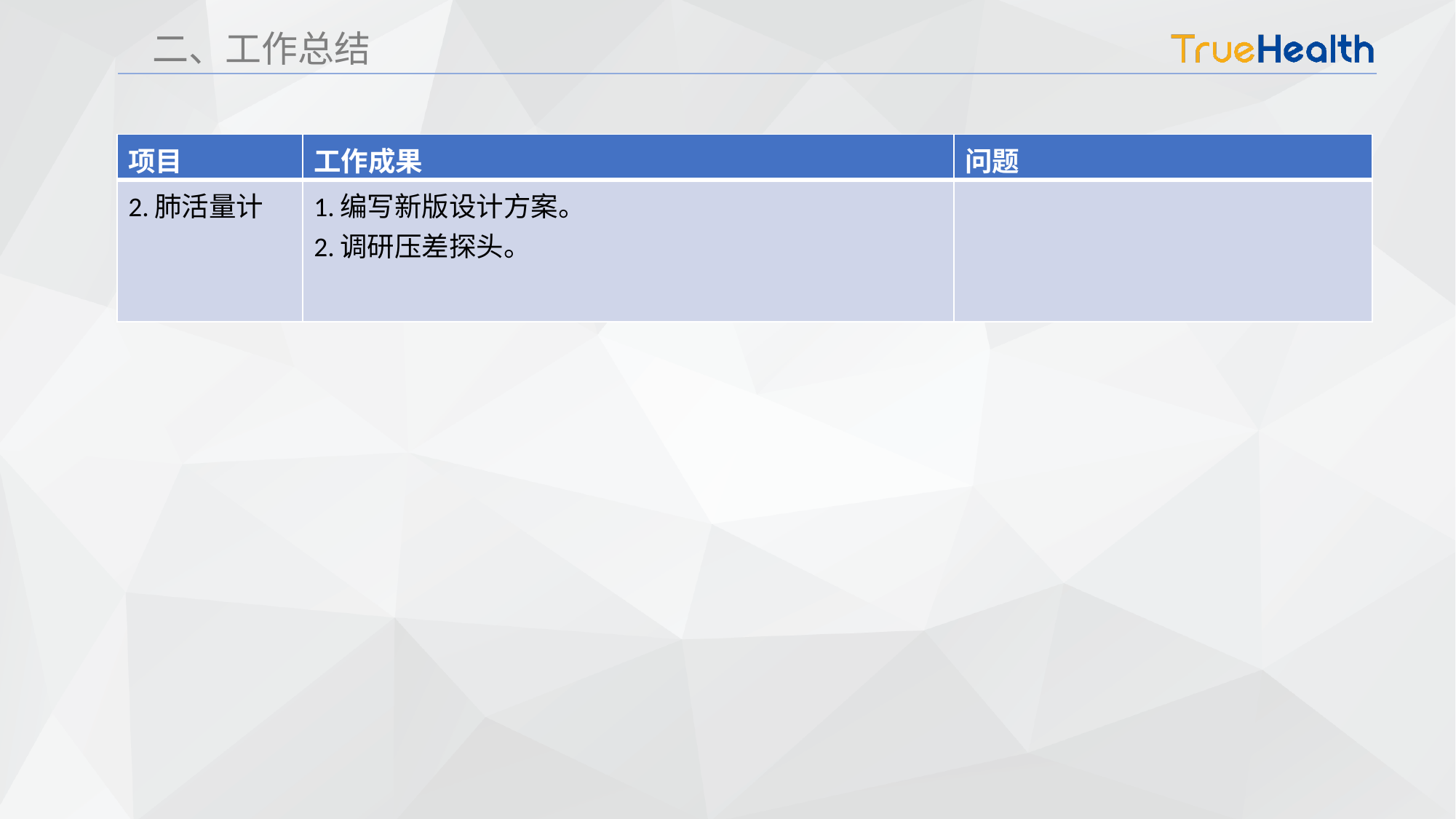

二、工作总结
| 项目 | 工作成果 | 问题 |
| --- | --- | --- |
| 2.肺活量计 | 1.编写新版设计方案。 2.调研压差探头。 |  |